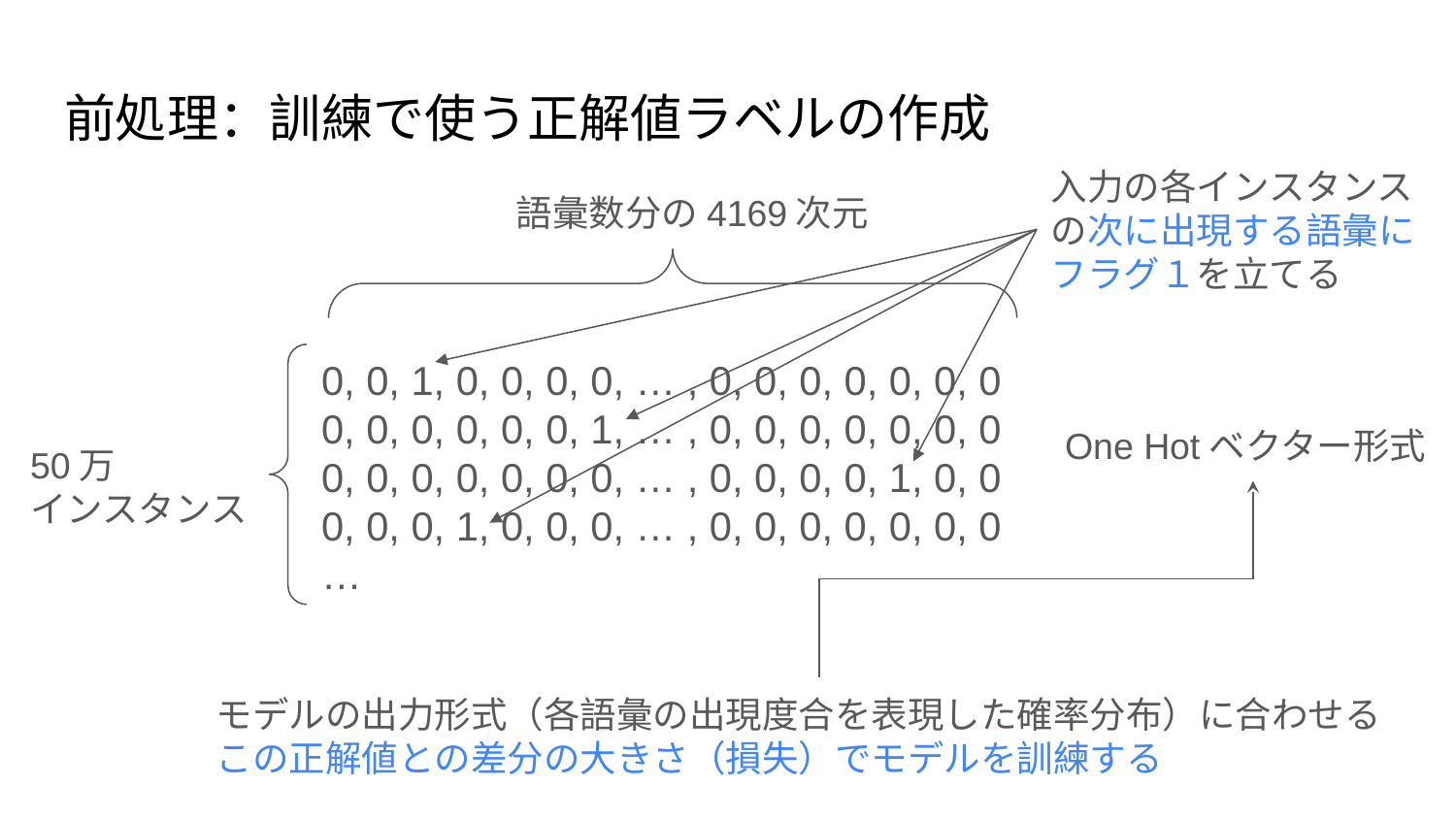

# 前処理：訓練で使う正解値ラベルの作成
入力の各インスタンスの次に出現する語彙にフラグ１を立てる
語彙数分の4169次元
0, 0, 1, 0, 0, 0, 0, … , 0, 0, 0, 0, 0, 0, 0
0, 0, 0, 0, 0, 0, 1, … , 0, 0, 0, 0, 0, 0, 0
0, 0, 0, 0, 0, 0, 0, … , 0, 0, 0, 0, 1, 0, 0
0, 0, 0, 1, 0, 0, 0, … , 0, 0, 0, 0, 0, 0, 0
…

One Hotベクター形式
50万
インスタンス
モデルの出力形式（各語彙の出現度合を表現した確率分布）に合わせる
この正解値との差分の大きさ（損失）でモデルを訓練する